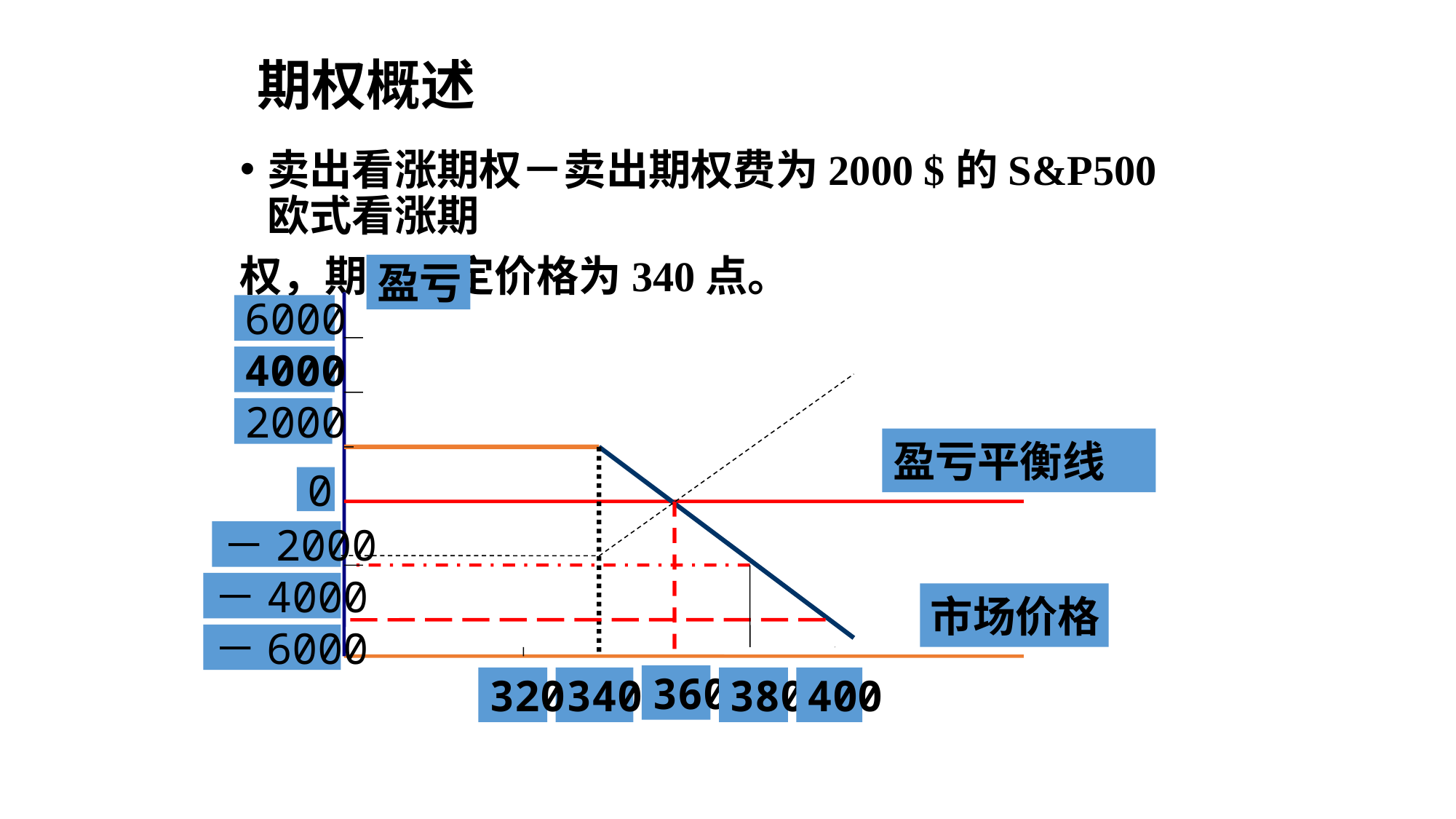

# 期权概述
卖出看涨期权－卖出期权费为2000 $的S&P500欧式看涨期
权，期权协定价格为340点。

盈亏

6000

4000

2000
盈亏平衡线

0

－2000

－4000
市场价格

－6000

360
320
340
380
400